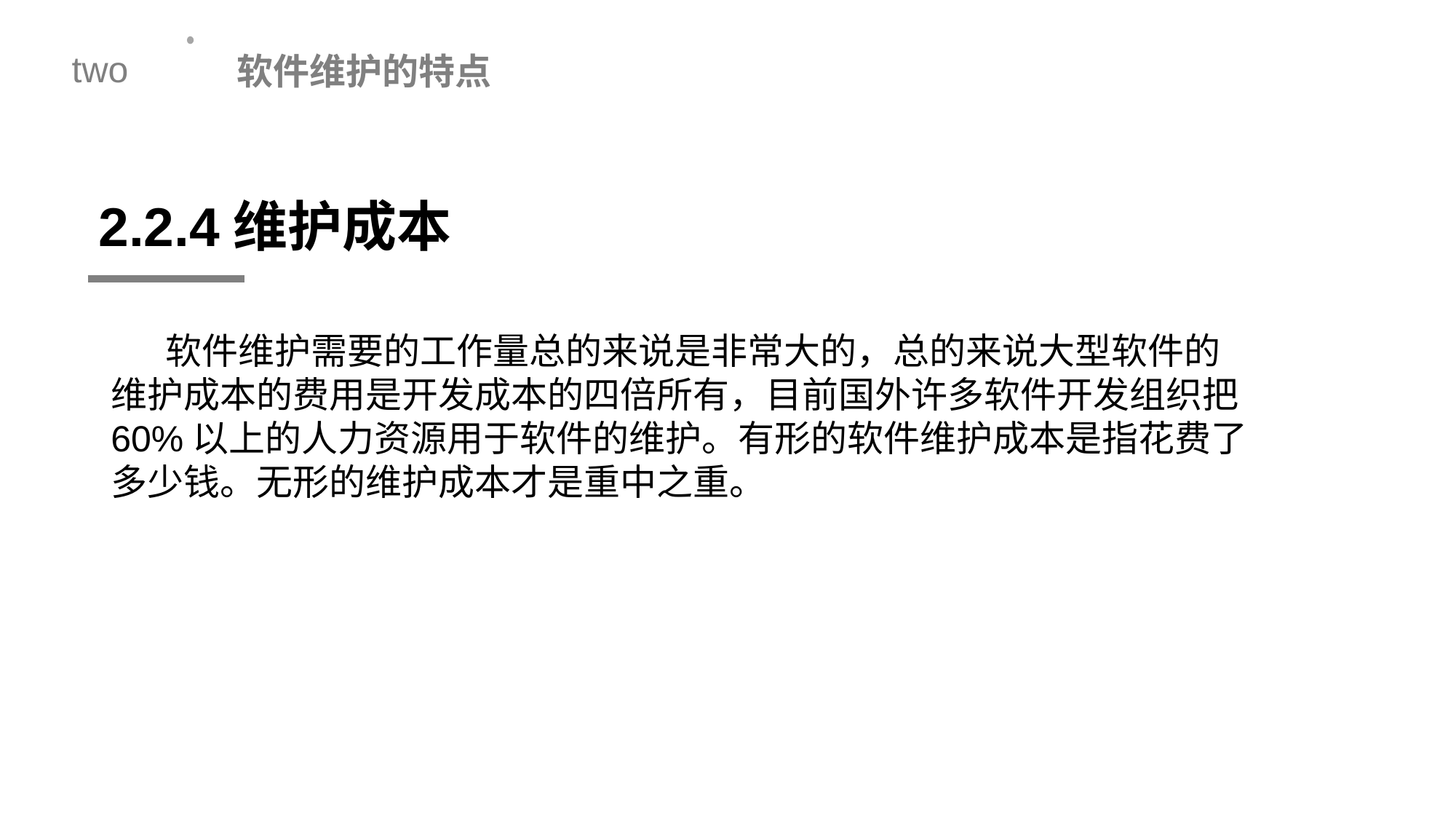

软件维护的特点

two
2.2.4维护成本
软件维护需要的工作量总的来说是非常大的，总的来说大型软件的维护成本的费用是开发成本的四倍所有，目前国外许多软件开发组织把60%以上的人力资源用于软件的维护。有形的软件维护成本是指花费了多少钱。无形的维护成本才是重中之重。